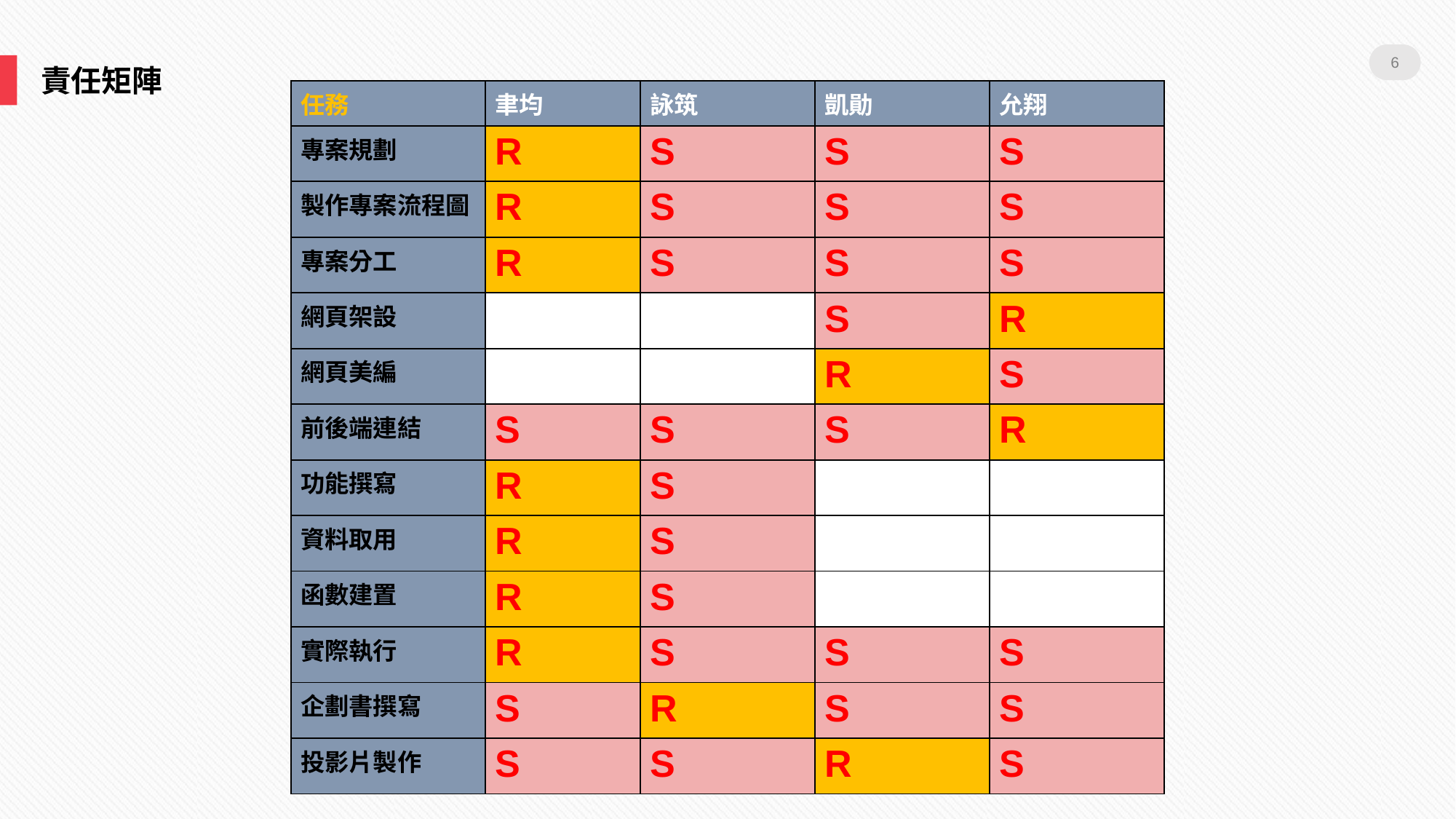

6
責任矩陣
| 任務 | 聿均 | 詠筑 | 凱勛 | 允翔 |
| --- | --- | --- | --- | --- |
| 專案規劃 | R | S | S | S |
| 製作專案流程圖 | R | S | S | S |
| 專案分工 | R | S | S | S |
| 網頁架設 |  |  | S | R |
| 網頁美編 |  |  | R | S |
| 前後端連結 | S | S | S | R |
| 功能撰寫 | R | S |  |  |
| 資料取用 | R | S |  |  |
| 函數建置 | R | S |  |  |
| 實際執行 | R | S | S | S |
| 企劃書撰寫 | S | R | S | S |
| 投影片製作 | S | S | R | S |